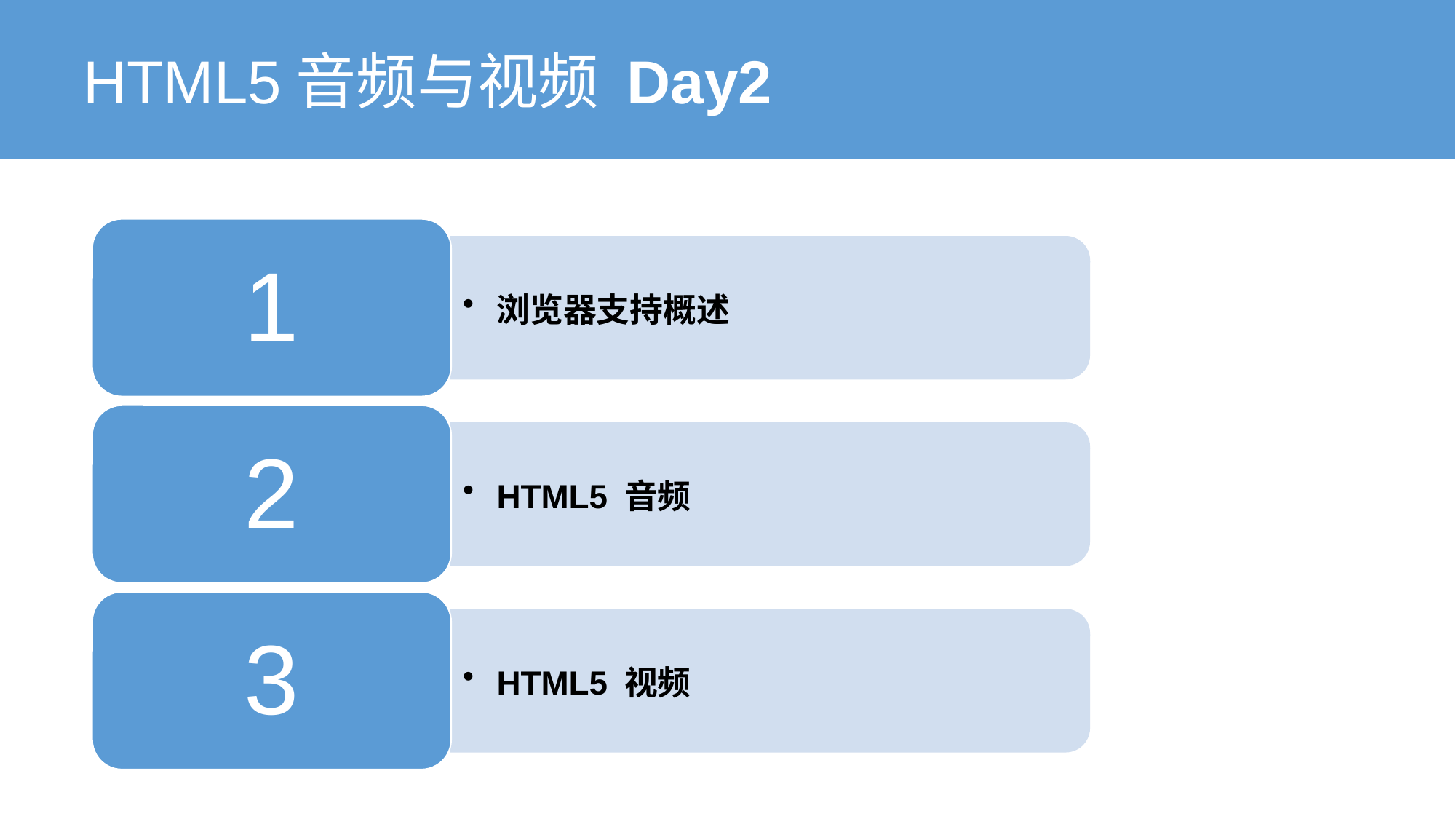

# HTML5音频与视频 Day2
1
浏览器支持概述
HTML5 音频
3
2
HTML5 视频